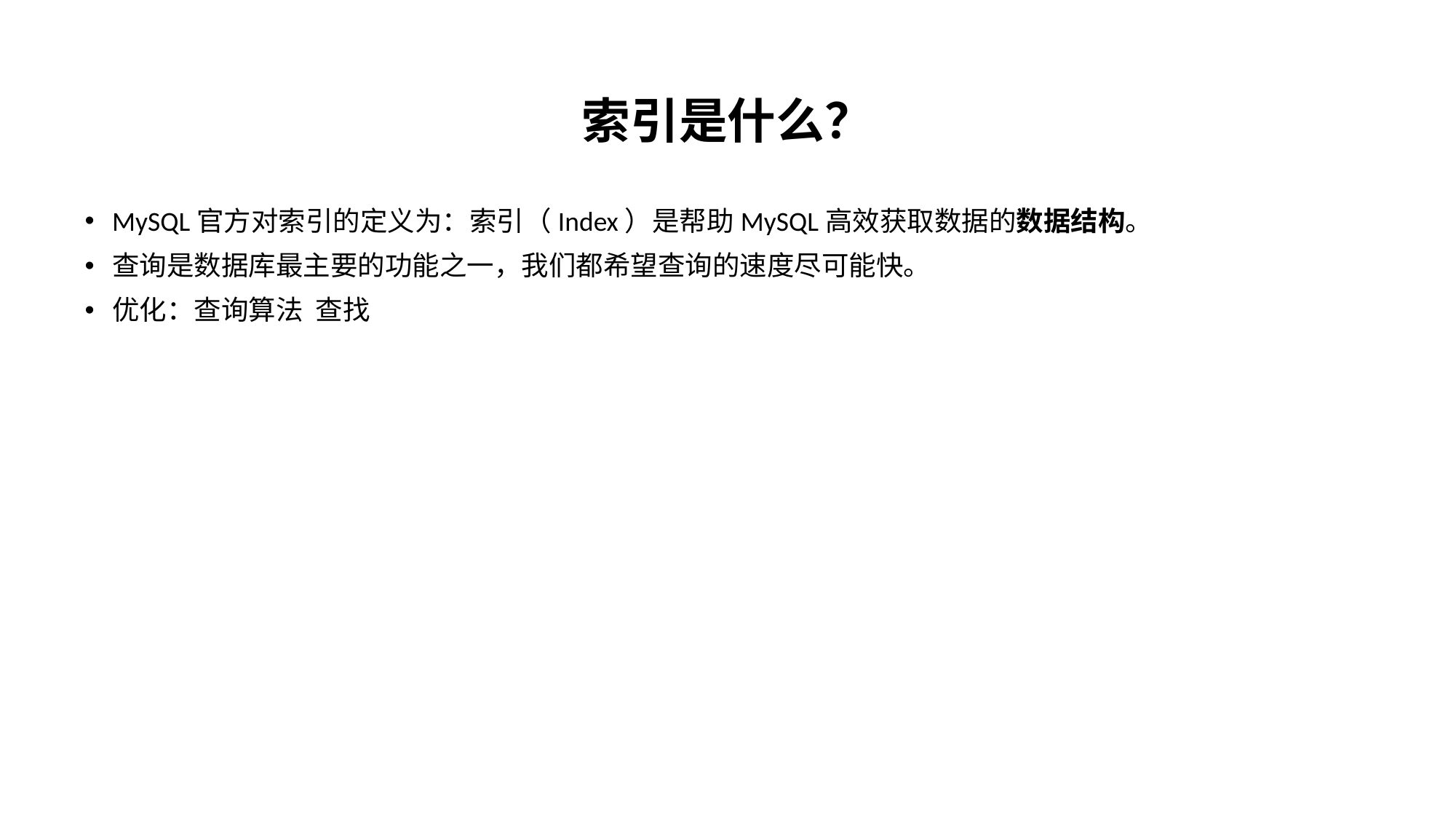

# 索引是什么？
MySQL官方对索引的定义为：索引（Index）是帮助MySQL高效获取数据的数据结构。
查询是数据库最主要的功能之一，我们都希望查询的速度尽可能快。
优化：查询算法  查找